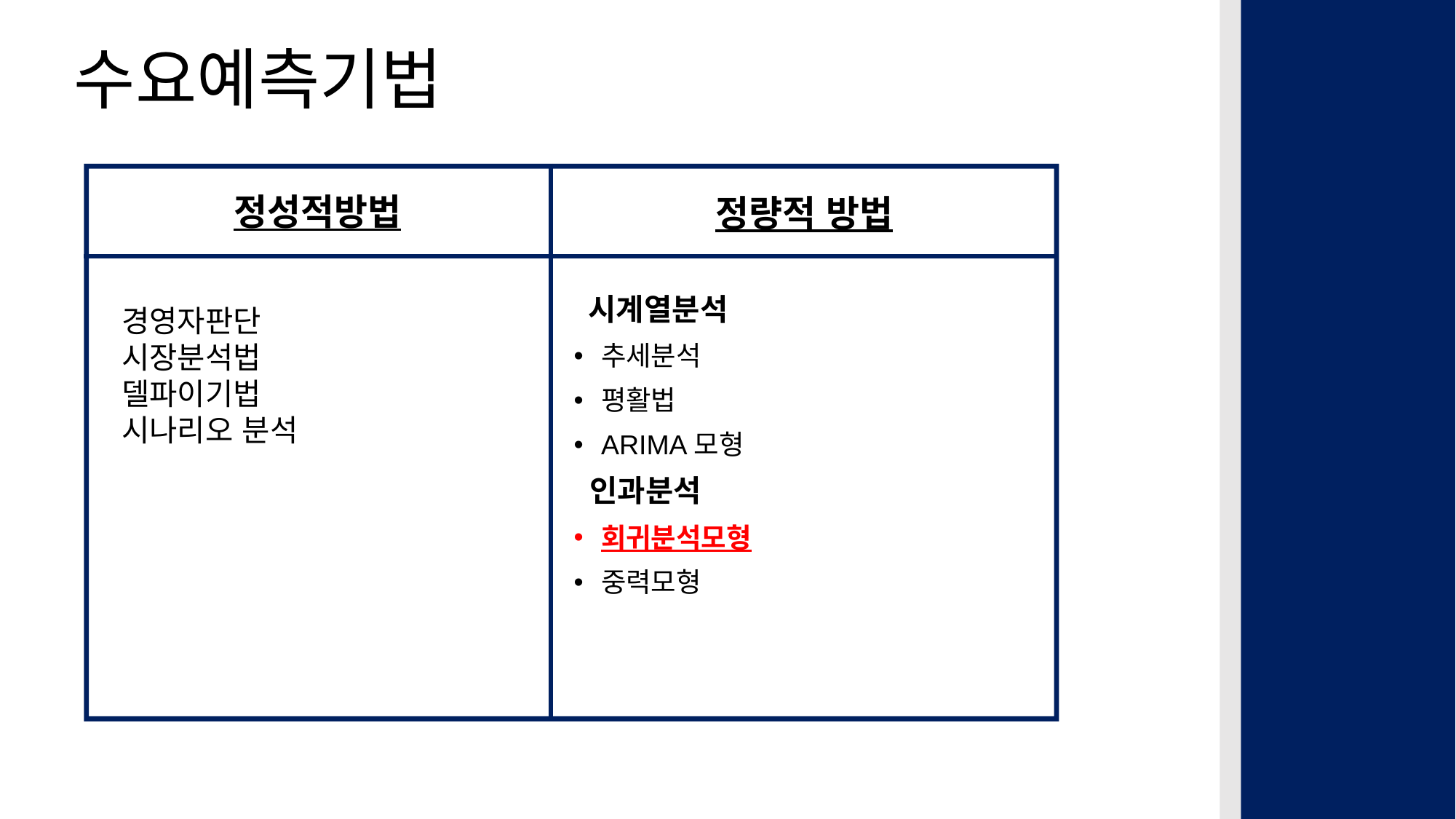

수요예측기법

정성적방법

경영자판단
시장분석법
델파이기법
시나리오 분석

정량적 방법

 시계열분석
추세분석
평활법
ARIMA모형
 인과분석
회귀분석모형
중력모형